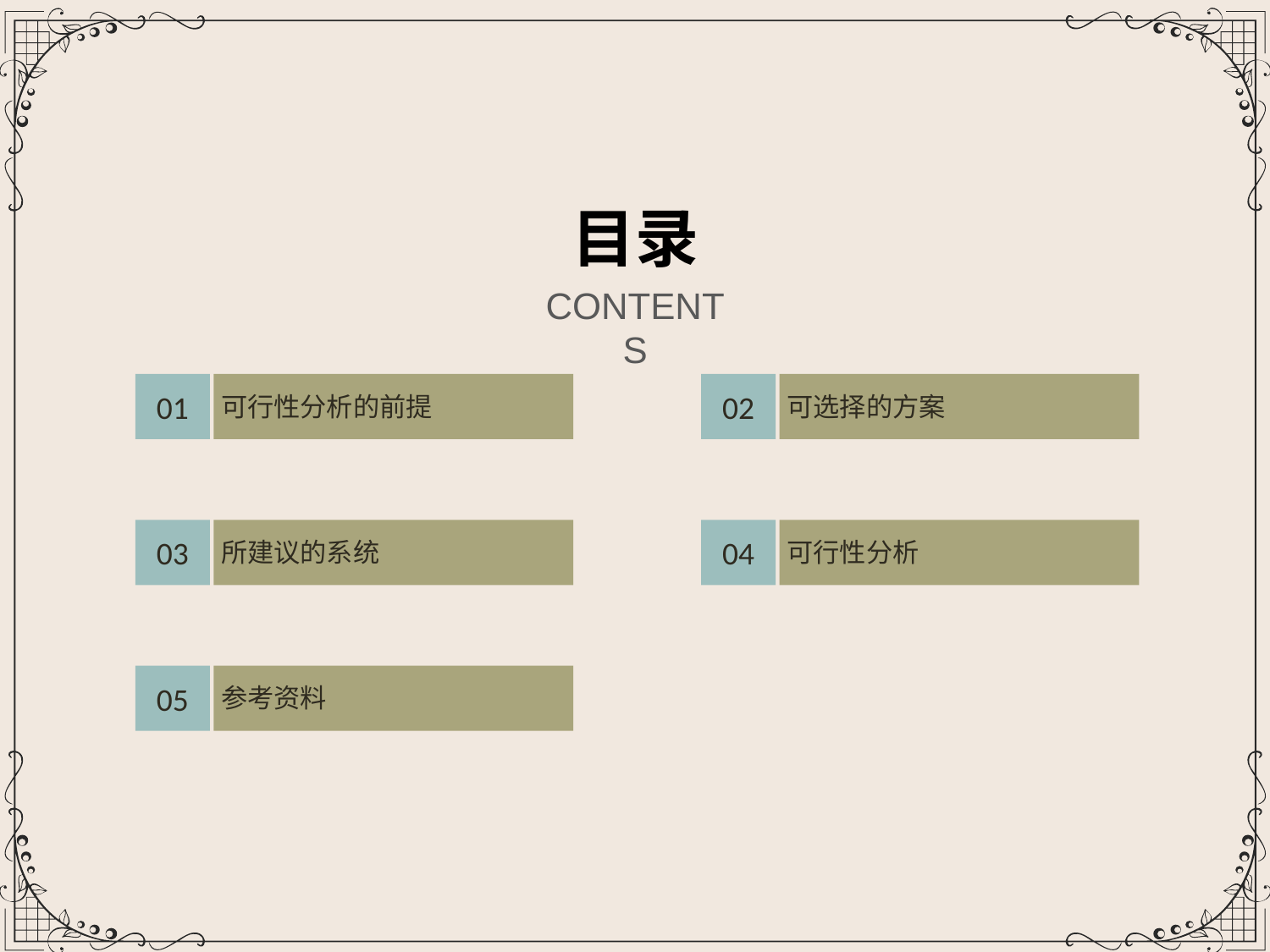

目录
CONTENTS
01
可行性分析的前提
02
可选择的方案
03
所建议的系统
04
可行性分析
05
参考资料